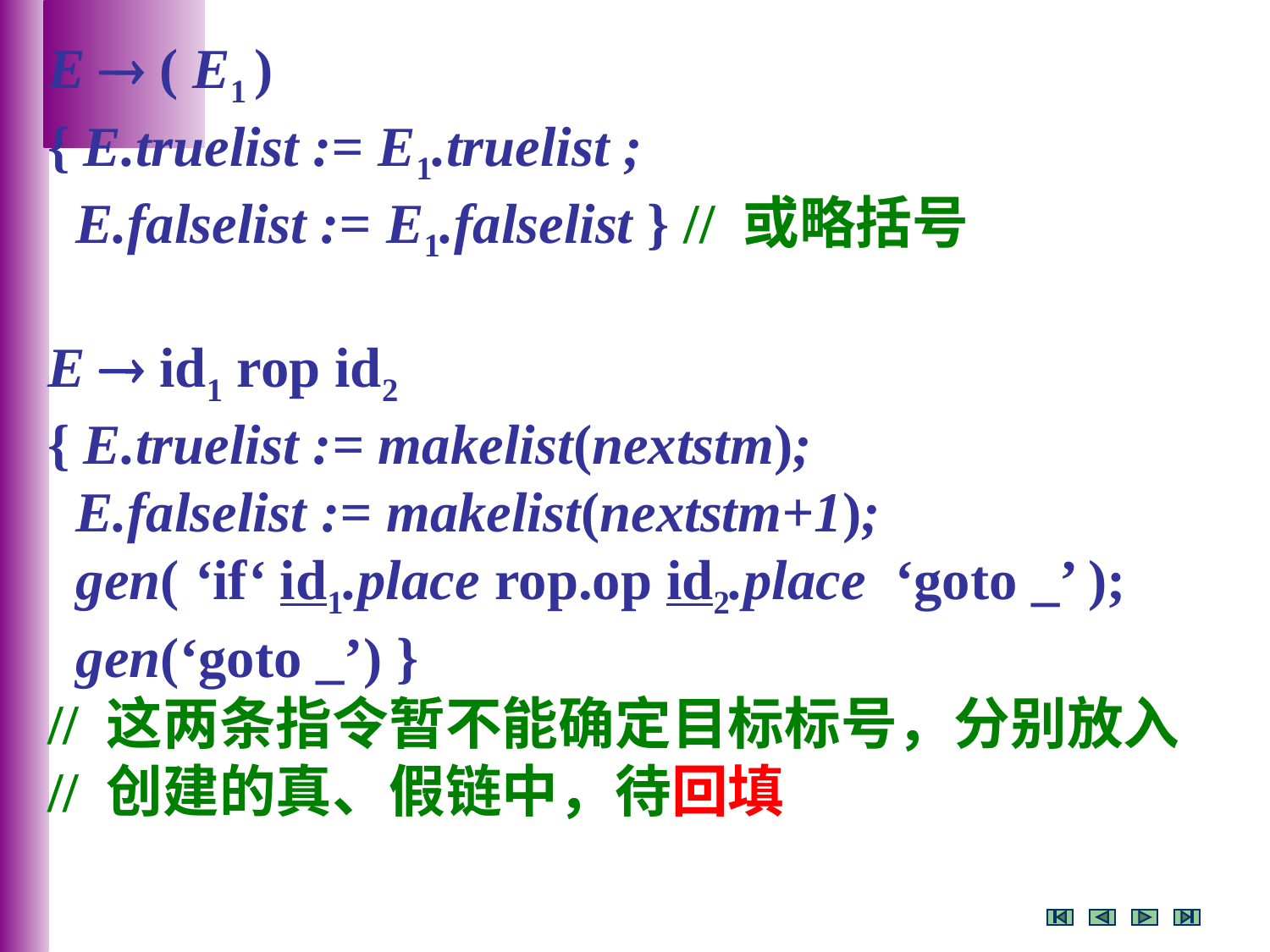

E → ( E1 )
{ E.truelist := E1.truelist ;
  E.falselist := E1.falselist } // 或略括号

E → id1 rop id2
{ E.truelist := makelist(nextstm);
  E.falselist := makelist(nextstm+1);
  gen( ‘if‘ id1.place rop.op id2.place  ‘goto _’ );
  gen(‘goto _’) }
// 这两条指令暂不能确定目标标号，分别放入
// 创建的真、假链中，待回填